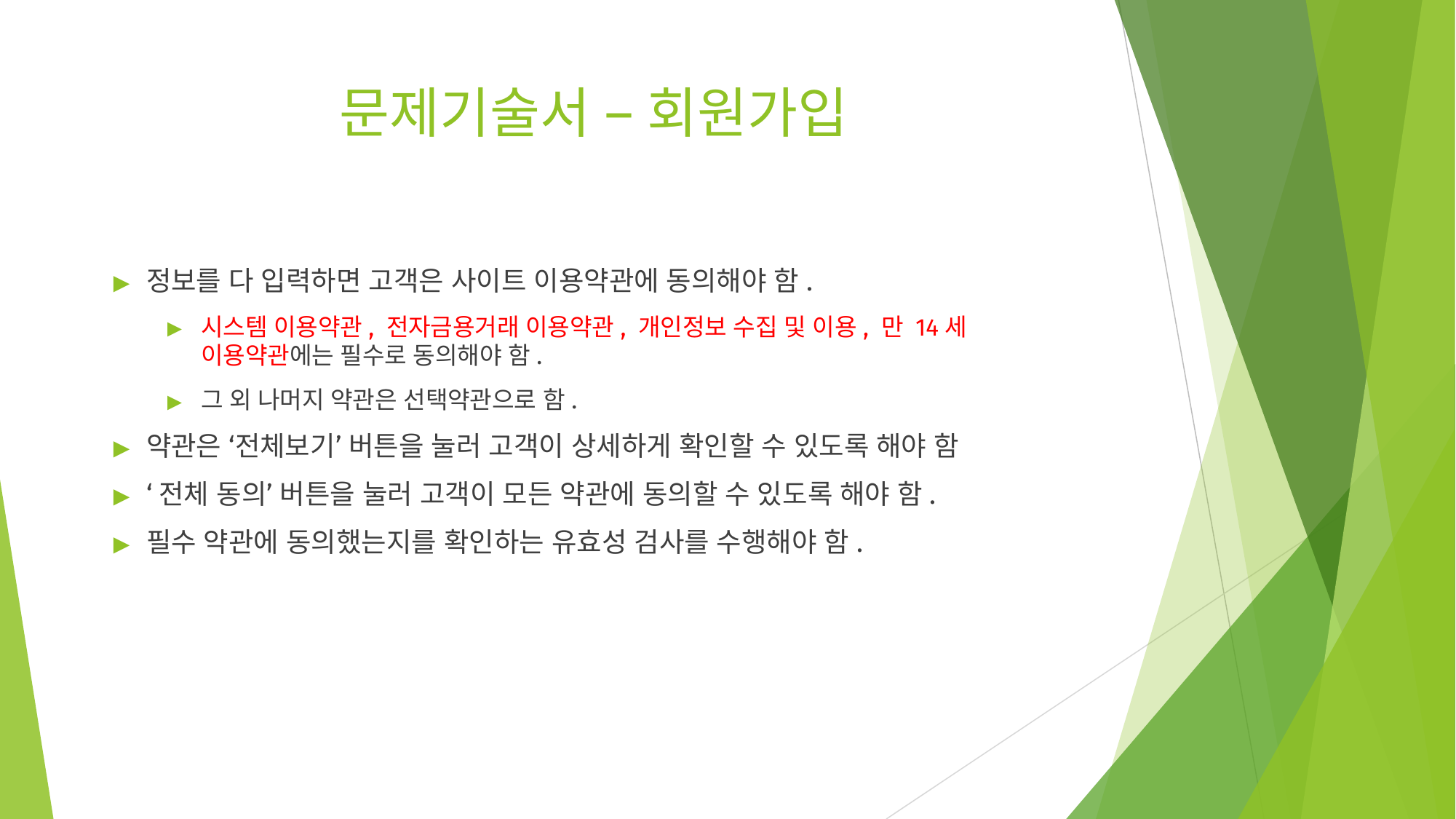

# 문제기술서 – 회원가입
정보를 다 입력하면 고객은 사이트 이용약관에 동의해야 함.
시스템 이용약관, 전자금용거래 이용약관, 개인정보 수집 및 이용, 만 14세 이용약관에는 필수로 동의해야 함.
그 외 나머지 약관은 선택약관으로 함.
약관은 ‘전체보기’ 버튼을 눌러 고객이 상세하게 확인할 수 있도록 해야 함
‘전체 동의’ 버튼을 눌러 고객이 모든 약관에 동의할 수 있도록 해야 함.
필수 약관에 동의했는지를 확인하는 유효성 검사를 수행해야 함.